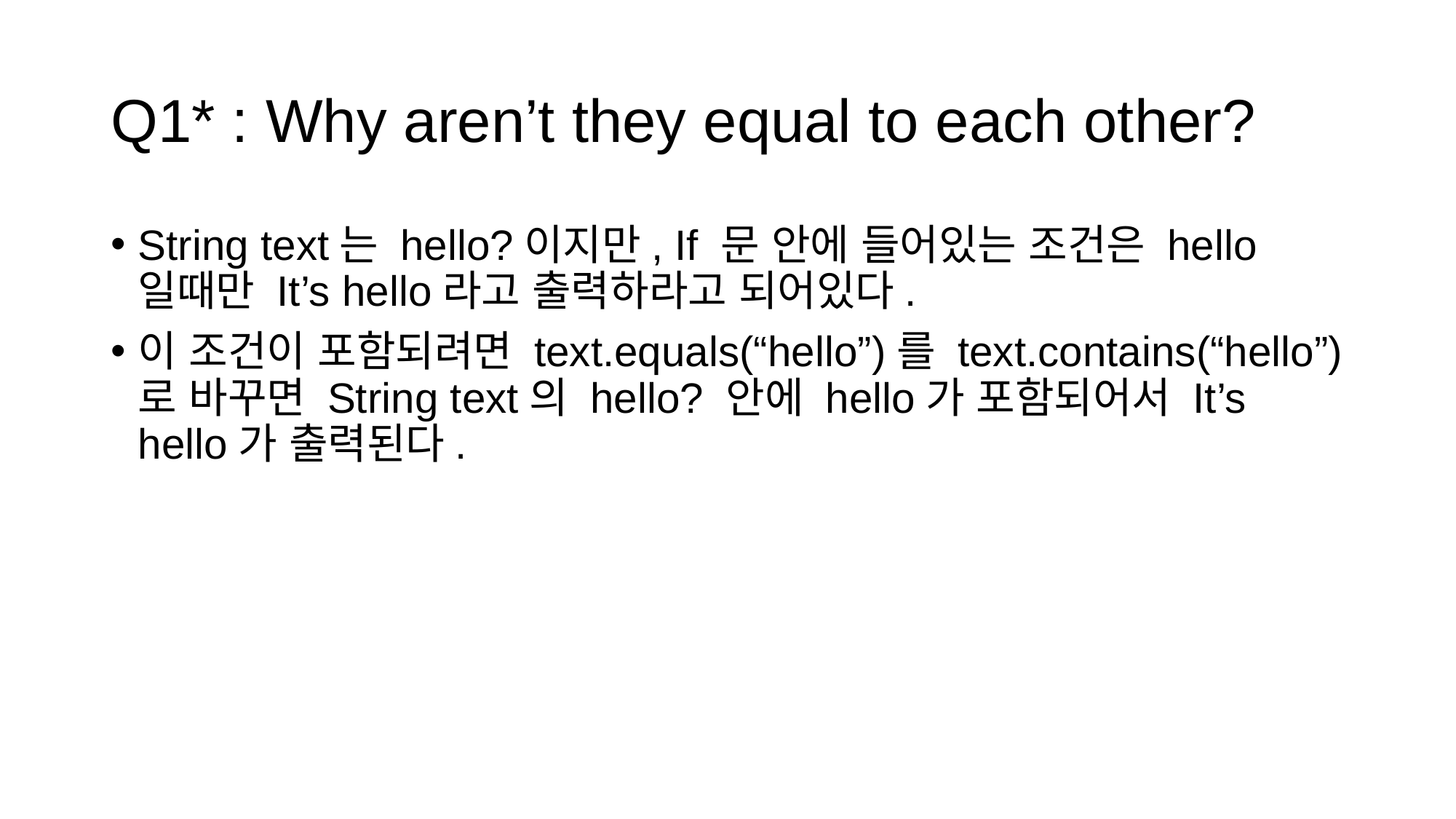

# Q1* : Why aren’t they equal to each other?
String text는 hello?이지만, If 문 안에 들어있는 조건은 hello일때만 It’s hello라고 출력하라고 되어있다.
이 조건이 포함되려면 text.equals(“hello”)를 text.contains(“hello”)로 바꾸면 String text의 hello? 안에 hello가 포함되어서 It’s hello가 출력된다.